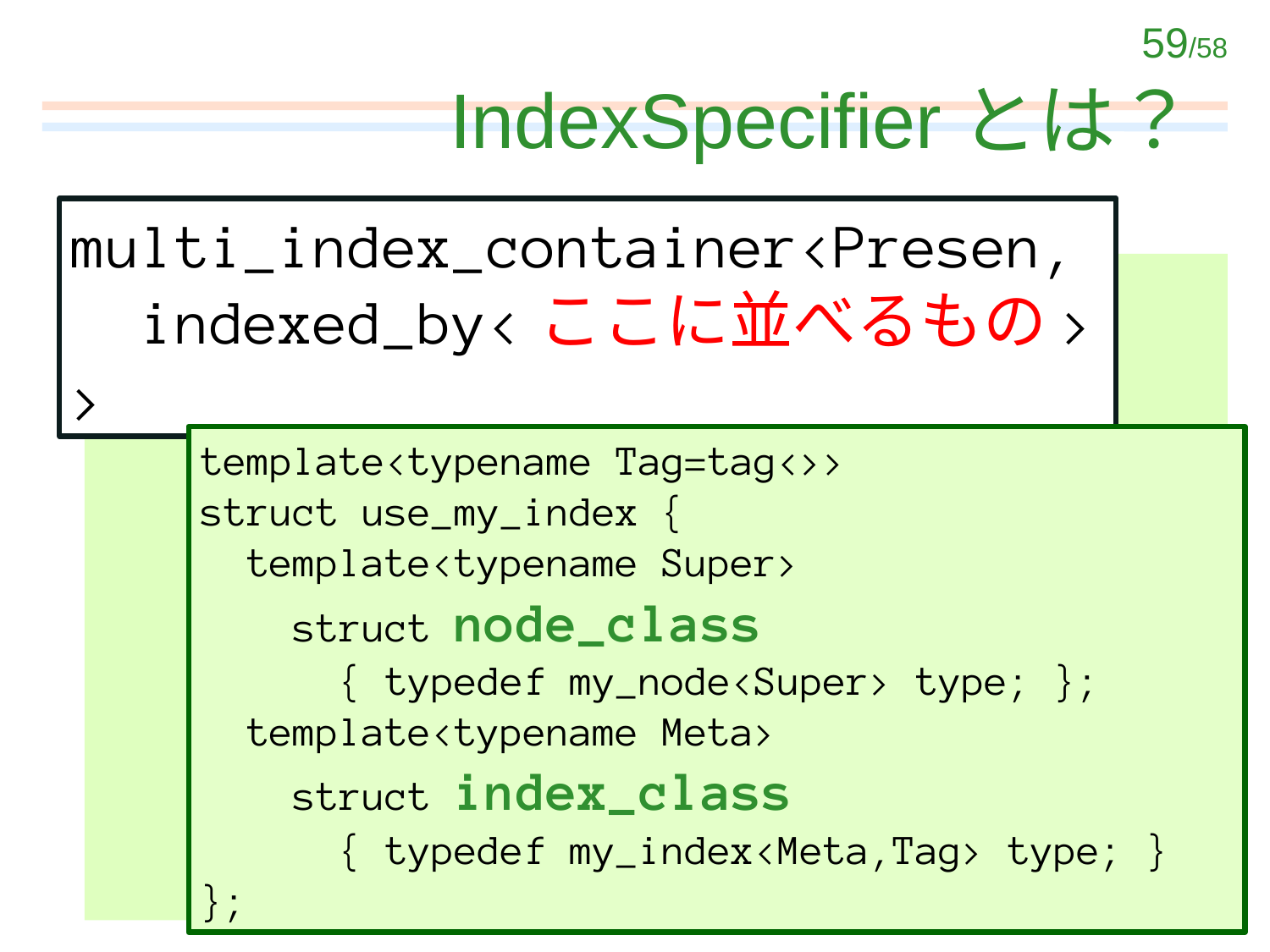

# IndexSpecifierとは？
multi_index_container<Presen,
  indexed_by<ここに並べるもの>
>

template<typename Tag=tag<>>
struct use_my_index {
  template<typename Super>
    struct node_class
      { typedef my_node<Super> type; };
  template<typename Meta>
    struct index_class
      { typedef my_index<Meta,Tag> type; }
};